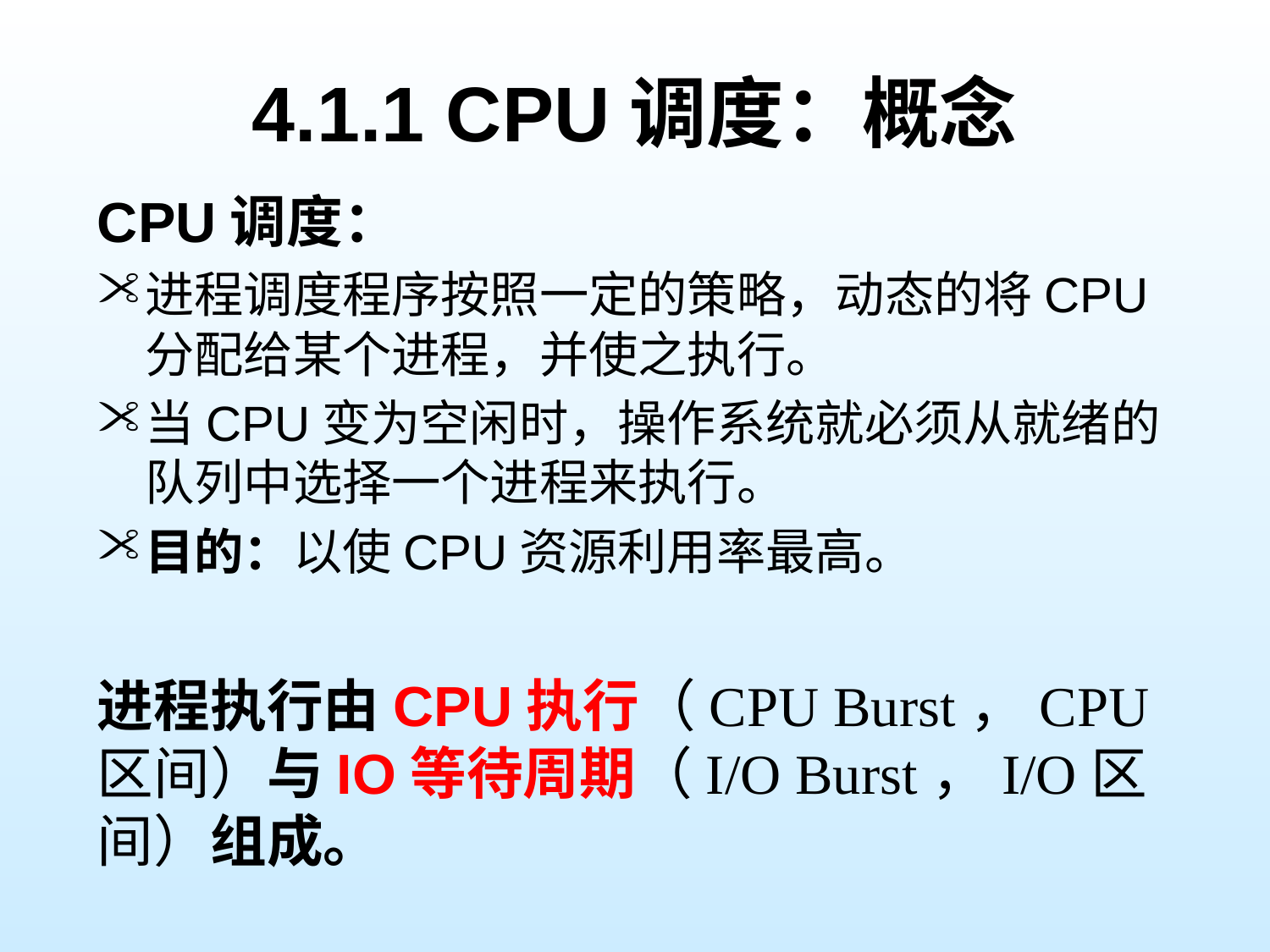

# 4.1.1 CPU调度：概念
CPU调度：
进程调度程序按照一定的策略，动态的将CPU分配给某个进程，并使之执行。
当CPU变为空闲时，操作系统就必须从就绪的队列中选择一个进程来执行。
目的：以使CPU资源利用率最高。

进程执行由CPU执行（CPU Burst，CPU区间）与IO等待周期（I/O Burst，I/O区间）组成。